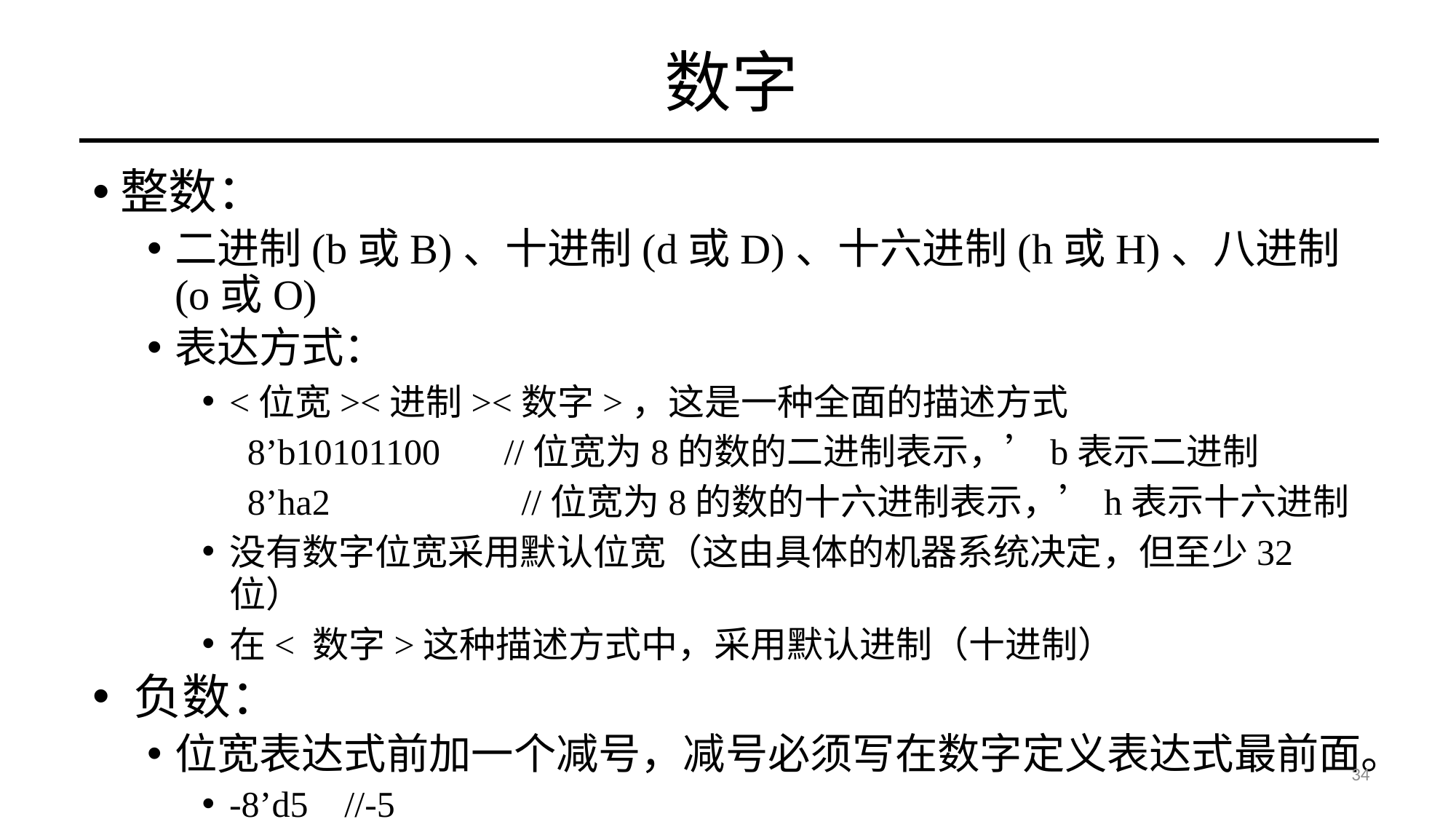

# 数字
整数：
二进制(b或B)、十进制(d或D)、十六进制(h或H)、八进制(o或O)
表达方式：
<位宽><进制><数字>，这是一种全面的描述方式
     8’b10101100       //位宽为8的数的二进制表示，’b表示二进制
     8’ha2                     //位宽为8的数的十六进制表示，’h表示十六进制
没有数字位宽采用默认位宽（这由具体的机器系统决定，但至少32位）
在< 数字>这种描述方式中，采用默认进制（十进制）
负数：
位宽表达式前加一个减号，减号必须写在数字定义表达式最前面。
-8’d5    //-5
34